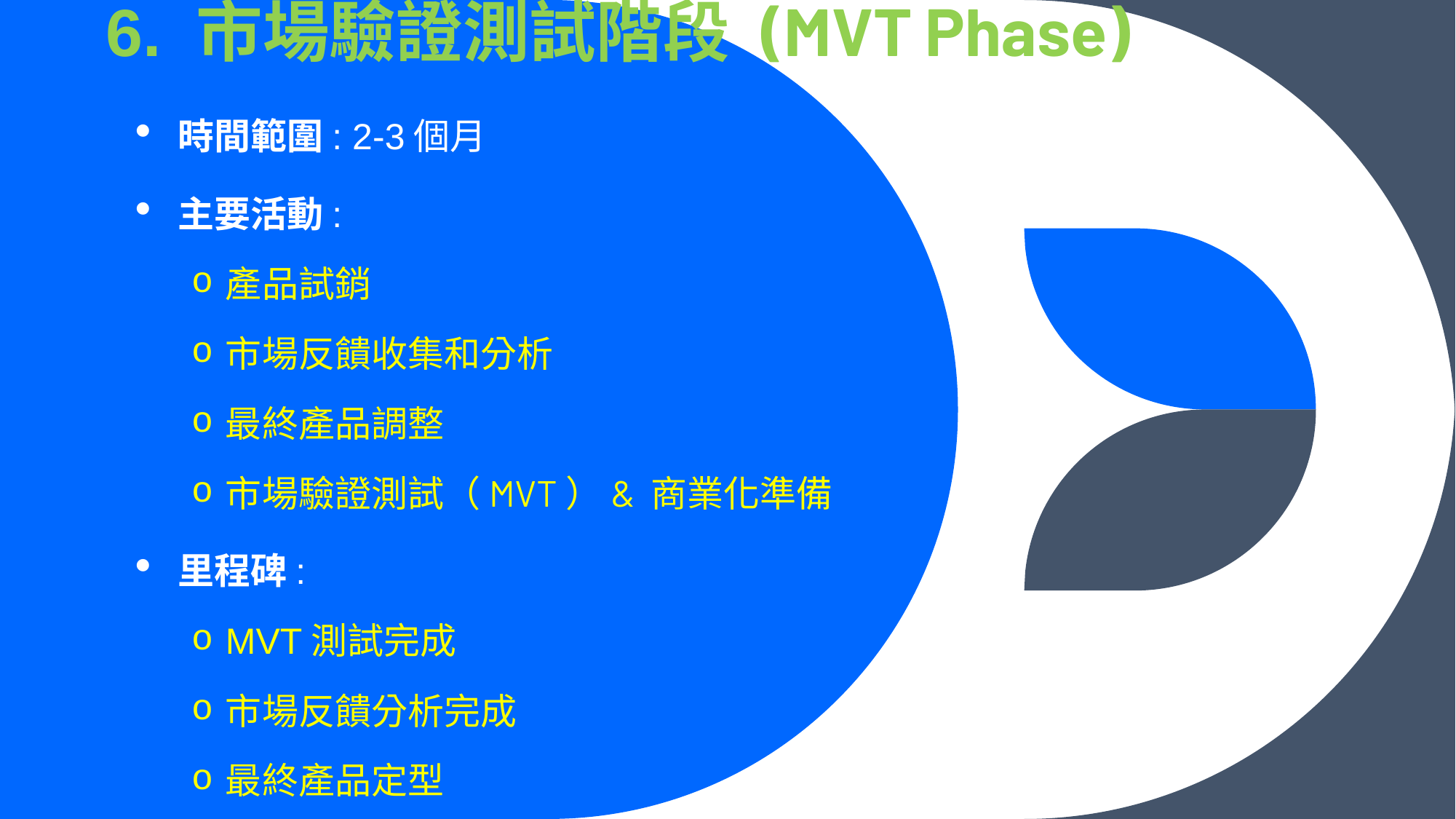

# 6. 市場驗證測試階段 (MVT Phase)
時間範圍: 2-3個月
主要活動:
產品試銷
市場反饋收集和分析
最終產品調整
市場驗證測試（MVT）& 商業化準備
里程碑:
MVT測試完成
市場反饋分析完成
最終產品定型